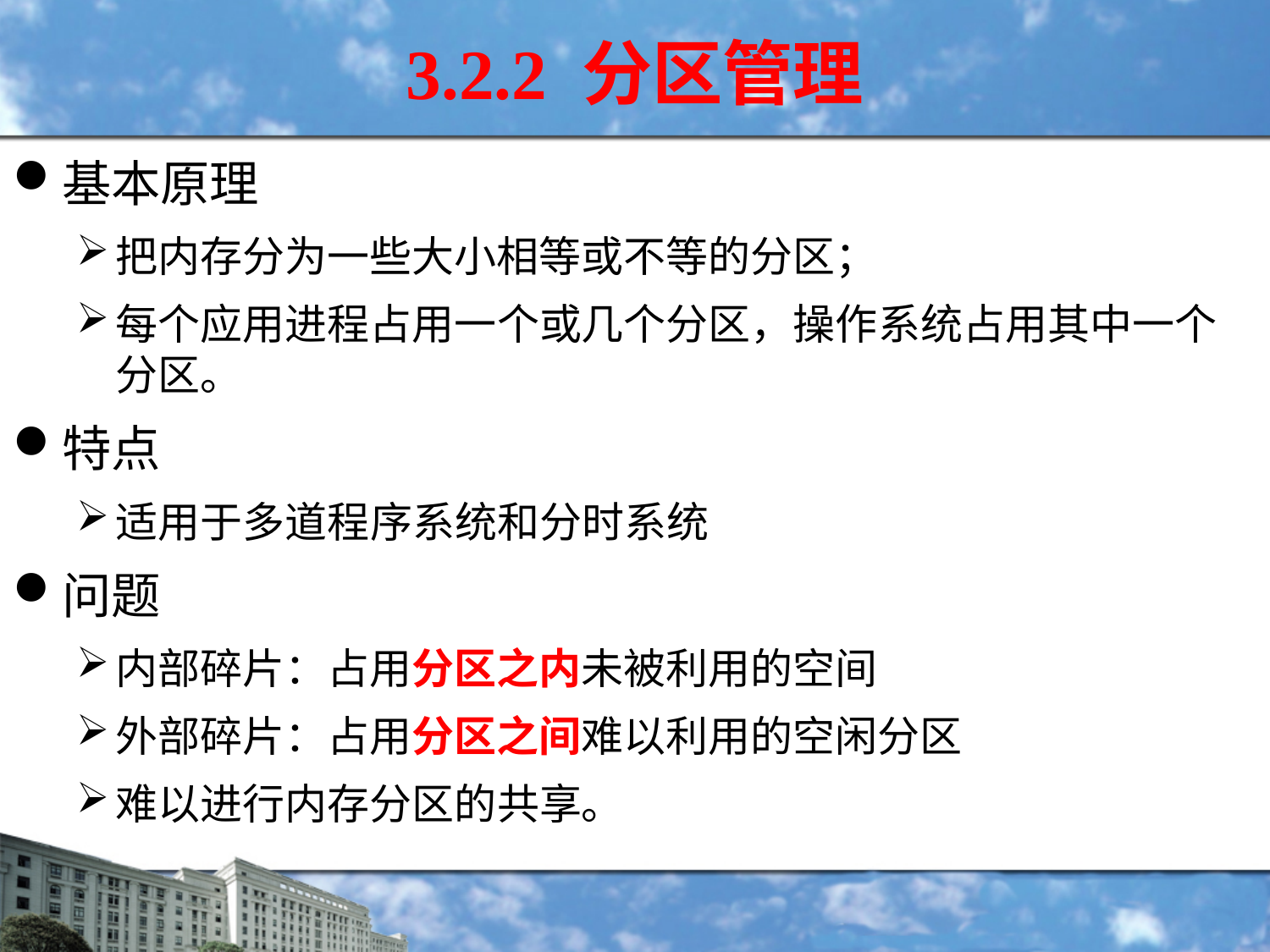

3.2.2 分区管理
基本原理
把内存分为一些大小相等或不等的分区；
每个应用进程占用一个或几个分区，操作系统占用其中一个分区。
特点
适用于多道程序系统和分时系统
问题
内部碎片：占用分区之内未被利用的空间
外部碎片：占用分区之间难以利用的空闲分区
难以进行内存分区的共享。